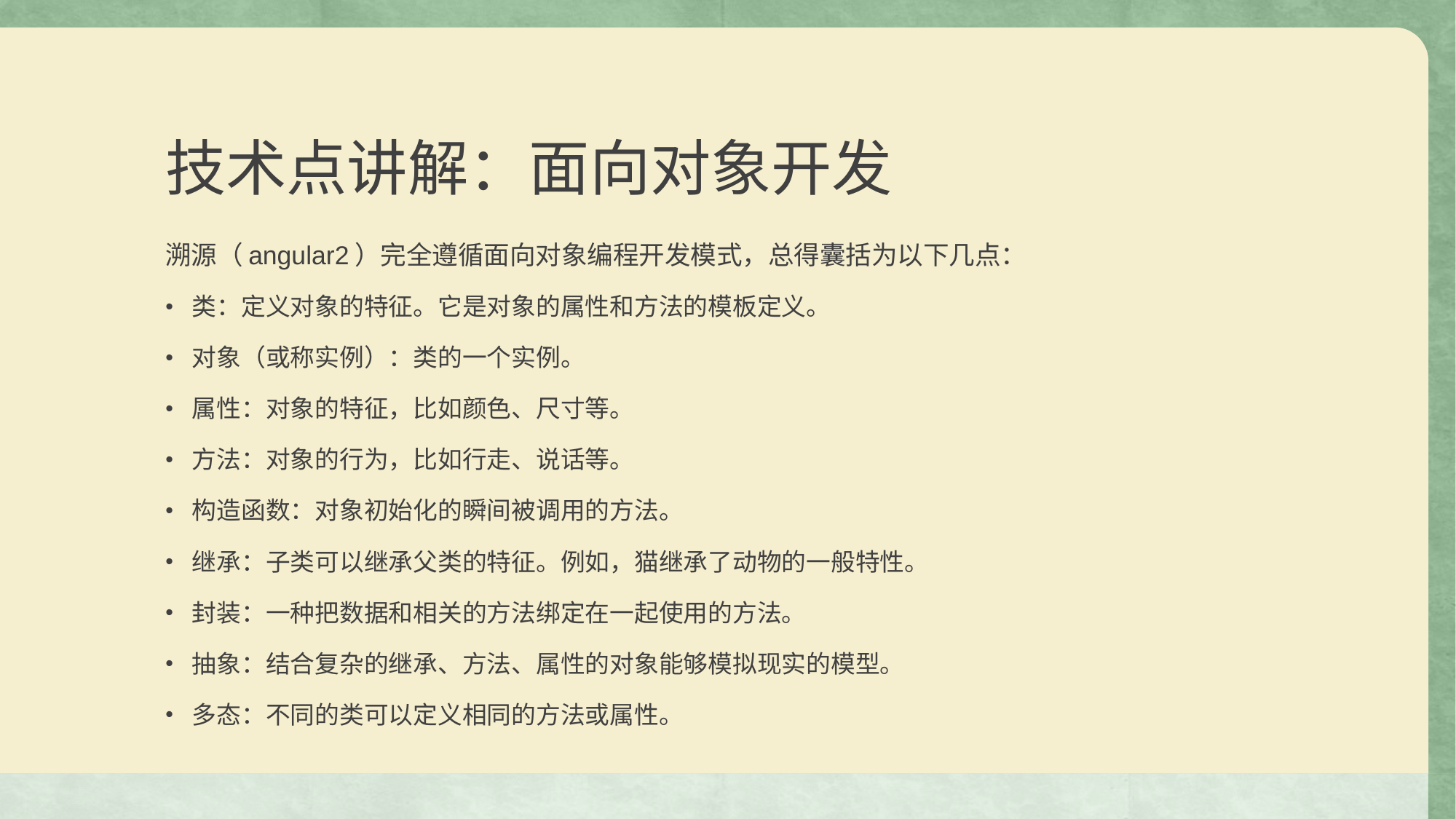

# 技术点讲解：面向对象开发
溯源（angular2）完全遵循面向对象编程开发模式，总得囊括为以下几点：
类：定义对象的特征。它是对象的属性和方法的模板定义。
对象（或称实例）：类的一个实例。
属性：对象的特征，比如颜色、尺寸等。
方法：对象的行为，比如行走、说话等。
构造函数：对象初始化的瞬间被调用的方法。
继承：子类可以继承父类的特征。例如，猫继承了动物的一般特性。
封装：一种把数据和相关的方法绑定在一起使用的方法。
抽象：结合复杂的继承、方法、属性的对象能够模拟现实的模型。
多态：不同的类可以定义相同的方法或属性。